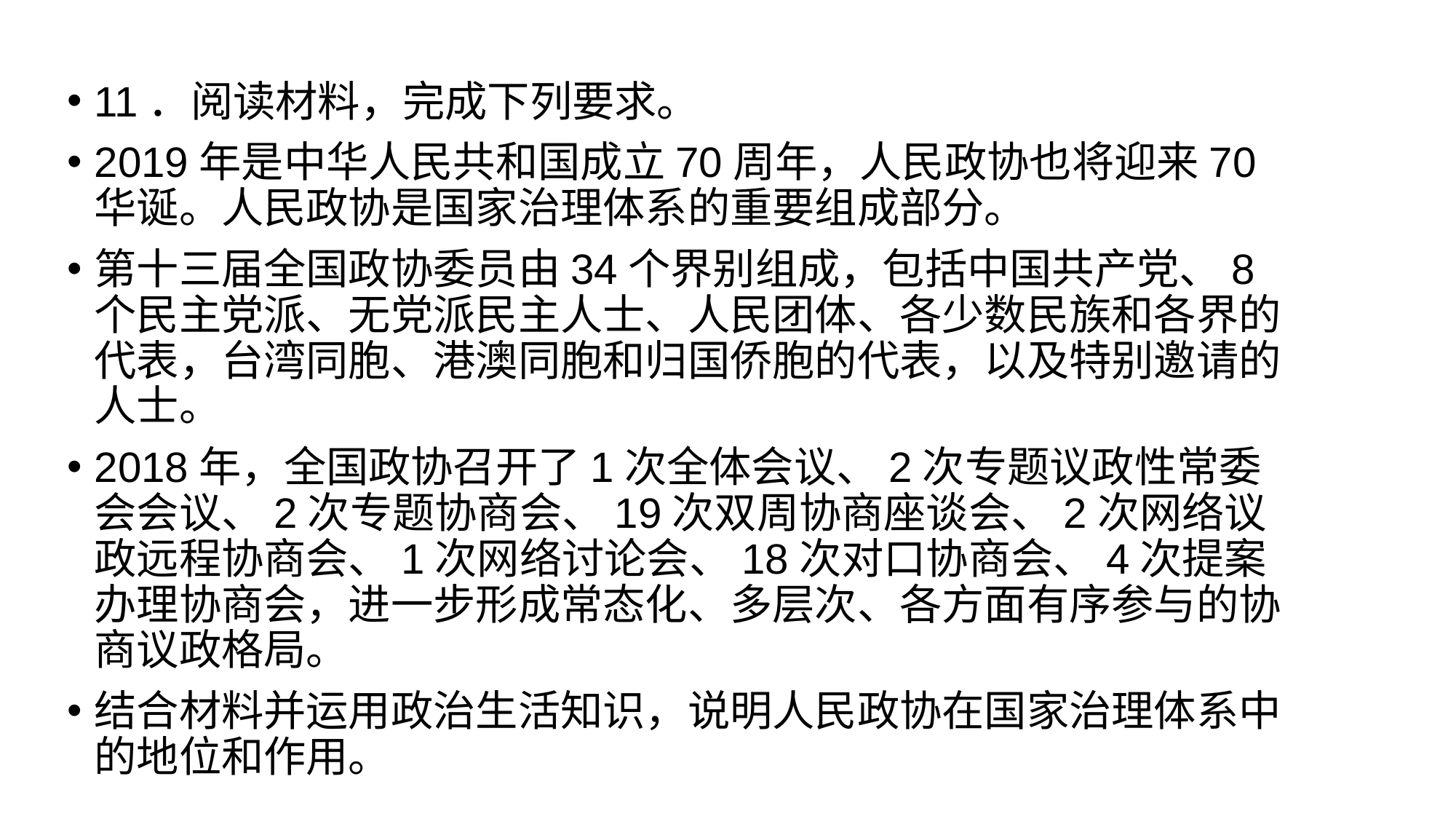

11．阅读材料，完成下列要求。
2019年是中华人民共和国成立70周年，人民政协也将迎来70华诞。人民政协是国家治理体系的重要组成部分。
第十三届全国政协委员由34个界别组成，包括中国共产党、8个民主党派、无党派民主人士、人民团体、各少数民族和各界的代表，台湾同胞、港澳同胞和归国侨胞的代表，以及特别邀请的人士。
2018年，全国政协召开了1次全体会议、2次专题议政性常委会会议、2次专题协商会、19次双周协商座谈会、2次网络议政远程协商会、1次网络讨论会、18次对口协商会、4次提案办理协商会，进一步形成常态化、多层次、各方面有序参与的协商议政格局。
结合材料并运用政治生活知识，说明人民政协在国家治理体系中的地位和作用。